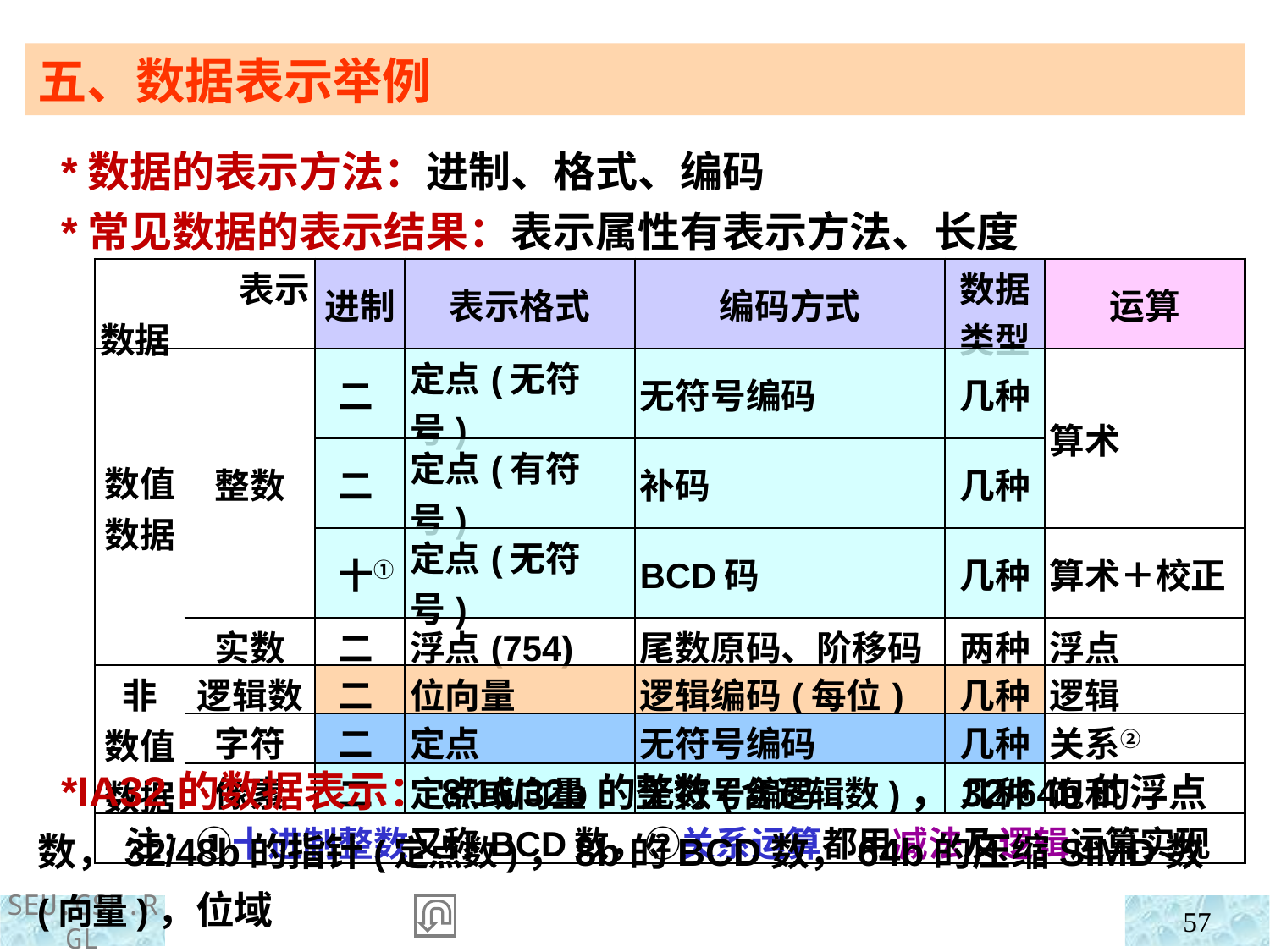

五、数据表示举例
  *数据的表示方法：进制、格式、编码
  *常见数据的表示结果：表示属性有表示方法、长度
| 表示 数据 |  | 进制 | 表示格式 | 编码方式 | 数据类型 | 运算 |
| --- | --- | --- | --- | --- | --- | --- |
| 数值 数据 | 整数 | 二 | 定点(无符号) | 无符号编码 | 几种 | 算术 |
|  |  | 二 | 定点(有符号) | 补码 | 几种 |  |
|  |  | 十① | 定点(无符号) | BCD码 | 几种 | 算术＋校正 |
|  | 实数 | 二 | 浮点(754) | 尾数原码、阶移码 | 两种 | 浮点 |
| 非 数值 数据 | 逻辑数 | 二 | 位向量 | 逻辑编码(每位) | 几种 | 逻辑 |
|  | 字符 | 二 | 定点 | 无符号编码 | 几种 | 关系② |
|  | 像素 | 二 | 定点或向量 | 无符号编码 | 几种 | 饱和 |
| 注：①十进制整数又称BCD数，②关系运算都用减法及逻辑运算实现 |  |  |  |  |  |  |
  *IA32的数据表示：8/16/32b的整数(含逻辑数)，32/64b的浮点数，32/48b的指针(定点数)，8b的BCD数，64b的压缩SIMD数(向量)，位域

57